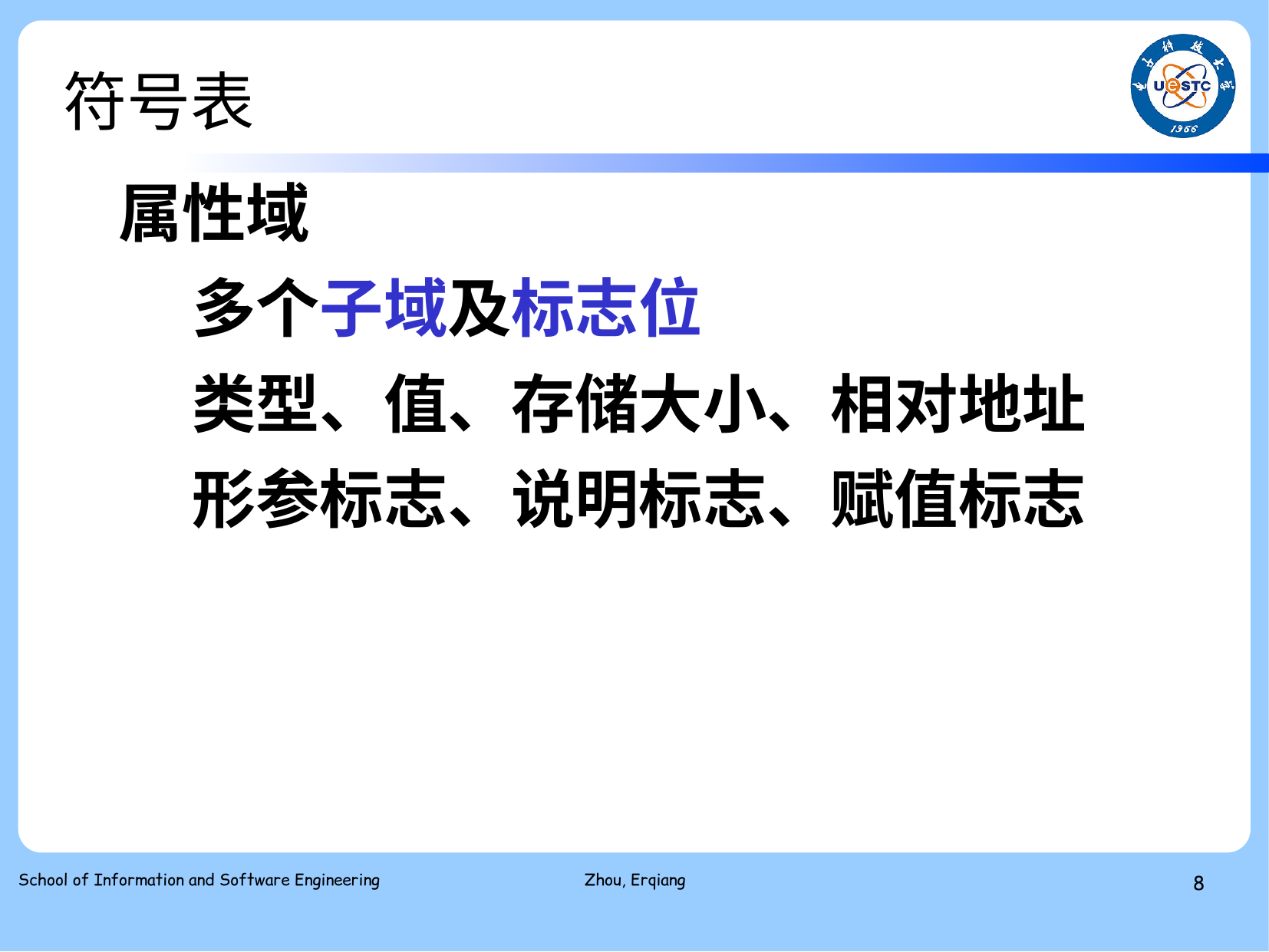

符号表
# 属性域
    多个子域及标志位
    类型、值、存储大小、相对地址
    形参标志、说明标志、赋值标志
School of Information and Software Engineering
Zhou, Erqiang
8